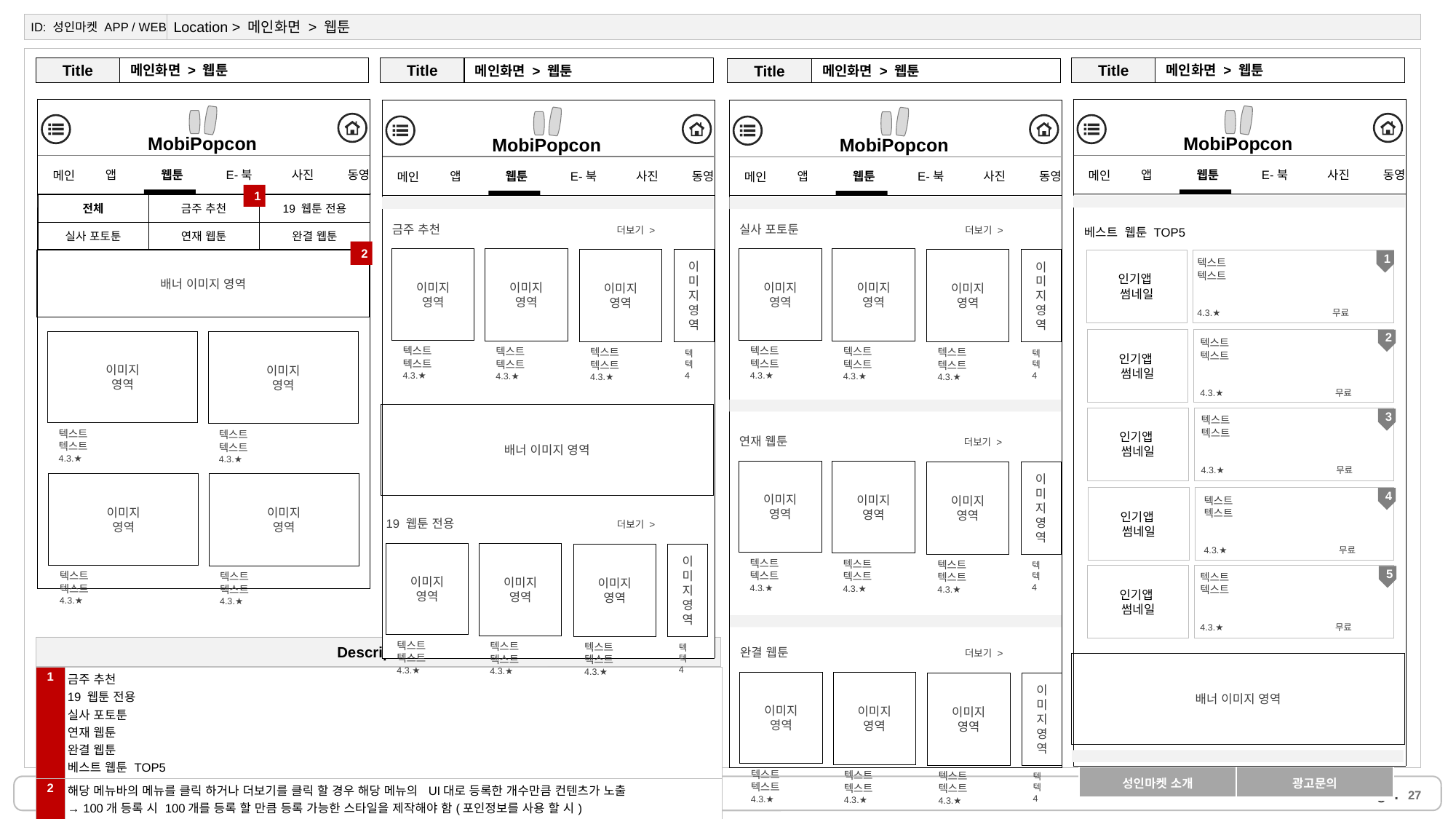

ID: 성인마켓 APP / WEB
Location > 메인화면 > 웹툰
메인화면 > 웹툰
메인화면 > 웹툰
Title
메인화면 > 웹툰
Title
Title
Title
메인화면 > 웹툰

MobiPopcon

동영
E-북
앱
웹툰
사진
메인

MobiPopcon

동영
E-북
앱
웹툰
사진
메인

MobiPopcon

동영
E-북
앱
웹툰
사진
메인

MobiPopcon

동영
E-북
앱
웹툰
사진
메인

|  |
| --- |
|  |
| --- |
|  |
| --- |
|  |
| --- |
1
| 전체 | 금주 추천 | 19 웹툰 전용 |
| --- | --- | --- |
| 실사 포토툰 | 연재 웹툰 | 완결 웹툰 |
금주 추천                                                   더보기 >
이미지
영역
이미지
영역
이미지
영역
이미지
영역
텍스트
텍스트
4.3.★
텍스트
텍스트
4.3.★
텍스트
텍스트
4.3.★
텍
텍
4
실사 포토툰                                                더보기 >
이미지
영역
이미지
영역
이미지
영역
이미지
영역
텍스트
텍스트
4.3.★
텍스트
텍스트
4.3.★
텍스트
텍스트
4.3.★
텍
텍
4
베스트  웹툰 TOP5
2

인기앱
썸네일
배너 이미지 영역
1

텍스트
텍스트

4.3.★                                           무료
2

인기앱
썸네일
이미지
영역
이미지
영역
텍스트
텍스트
4.3.★
텍스트
텍스트
4.3.★
이미지
영역
이미지
영역
텍스트
텍스트
4.3.★
텍스트
텍스트
4.3.★
텍스트
텍스트

4.3.★                                           무료

배너 이미지 영역

인기앱
썸네일
3

텍스트
텍스트

4.3.★                                           무료
연재 웹툰                                                   더보기 >
이미지
영역
이미지
영역
이미지
영역
이미지
영역
텍스트
텍스트
4.3.★
텍스트
텍스트
4.3.★
텍스트
텍스트
4.3.★
텍
텍
4

인기앱
썸네일
4

텍스트
텍스트

4.3.★                                           무료
19 웹툰 전용                                               더보기 >
이미지
영역
이미지
영역
이미지
영역
이미지
영역
텍스트
텍스트
4.3.★
텍스트
텍스트
4.3.★
텍스트
텍스트
4.3.★
텍
텍
4

인기앱
썸네일
5

텍스트
텍스트

4.3.★                                           무료

완결 웹툰                                                   더보기 >
이미지
영역
이미지
영역
이미지
영역
이미지
영역
텍스트
텍스트
4.3.★
텍스트
텍스트
4.3.★
텍스트
텍스트
4.3.★
텍
텍
4
Description

배너 이미지 영역
| 1 | 금주 추천 19 웹툰 전용 실사 포토툰 연재 웹툰 완결 웹툰 베스트 웹툰 TOP5 |
| --- | --- |
| 2 | 해당 메뉴바의 메뉴를 클릭 하거나 더보기를 클릭 할 경우 해당 메뉴의 UI대로 등록한 개수만큼 컨텐츠가 노출 → 100개 등록 시 100개를 등록 할 만큼 등록 가능한 스타일을 제작해야 함(포인정보를 사용 할 시) |

| 성인마켓 소개 | 광고문의 |
| --- | --- |
27